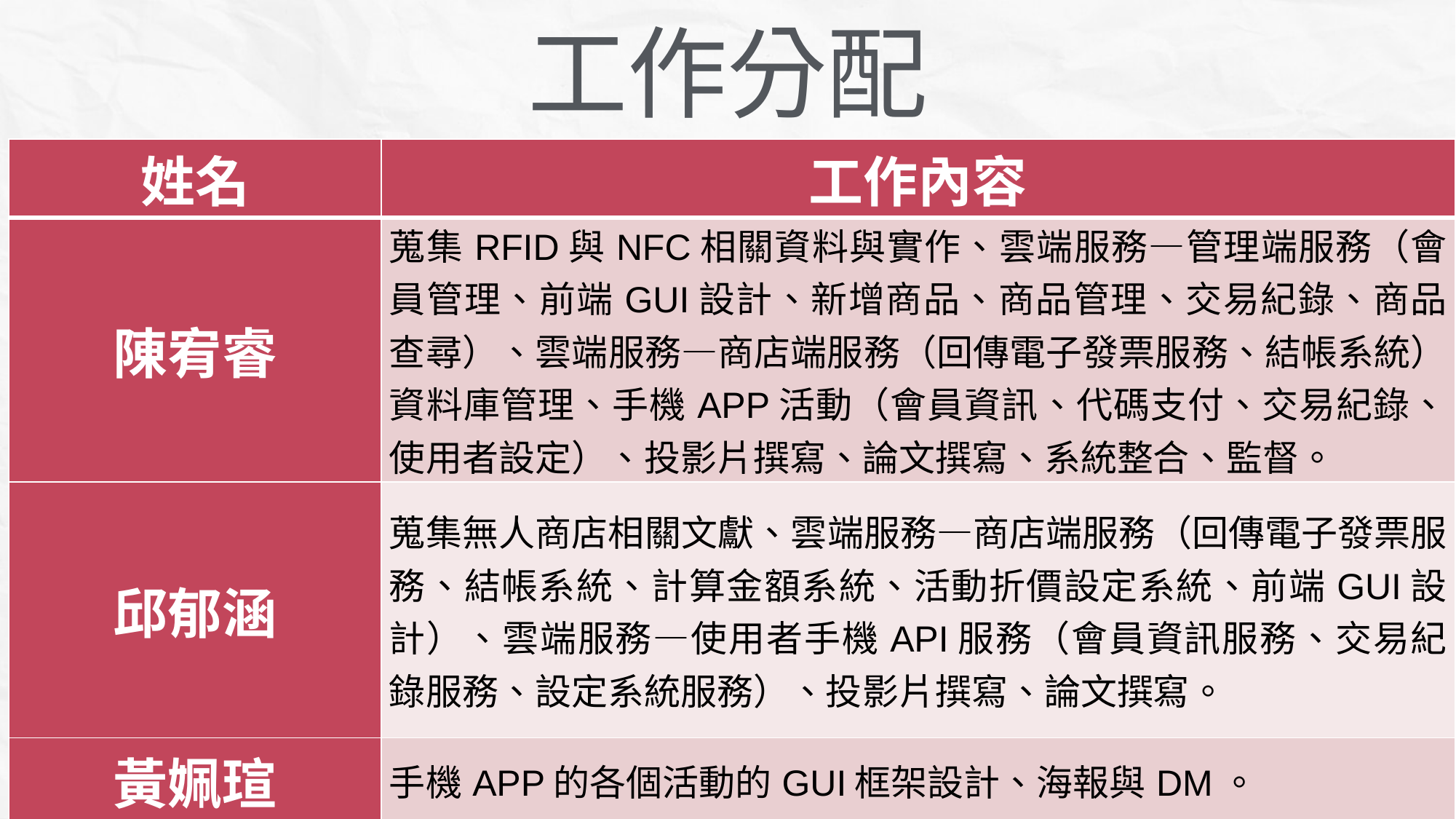

表 4.1參與本項研究人員及工作內容

# 工作分配
| 姓名 | 工作內容 |
| --- | --- |
| 陳宥睿 | 蒐集RFID與NFC相關資料與實作、雲端服務—管理端服務（會員管理、前端GUI設計、新增商品、商品管理、交易紀錄、商品查尋）、雲端服務—商店端服務（回傳電子發票服務、結帳系統）、資料庫管理、手機APP活動（會員資訊、代碼支付、交易紀錄、使用者設定）、投影片撰寫、論文撰寫、系統整合、監督。 |
| 邱郁涵 | 蒐集無人商店相關文獻、雲端服務—商店端服務（回傳電子發票服務、結帳系統、計算金額系統、活動折價設定系統、前端GUI設計）、雲端服務—使用者手機API服務（會員資訊服務、交易紀錄服務、設定系統服務）、投影片撰寫、論文撰寫。 |
| 黃姵瑄 | 手機APP的各個活動的GUI框架設計、海報與DM。 |
23